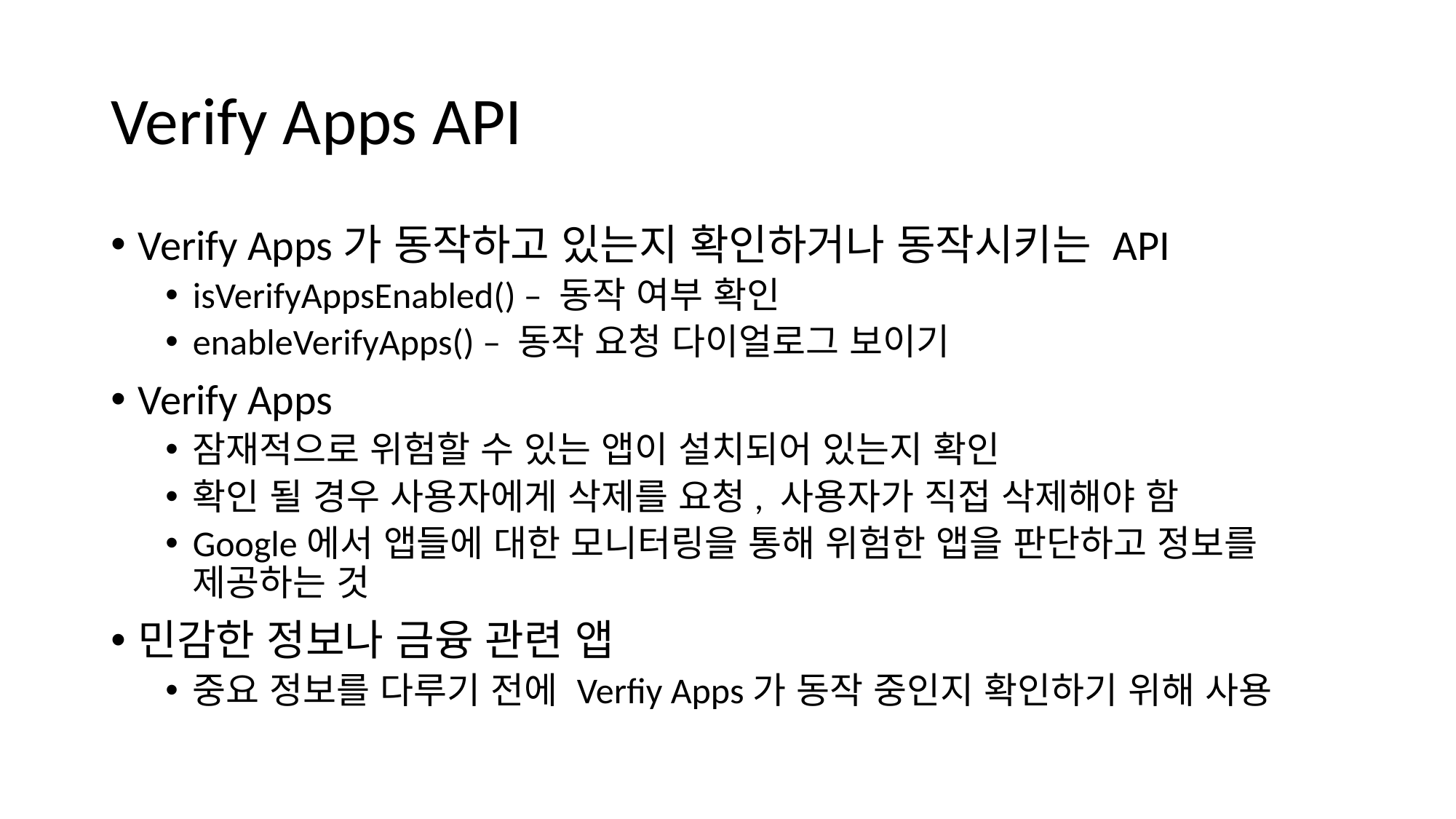

# Verify Apps API
Verify Apps가 동작하고 있는지 확인하거나 동작시키는 API
isVerifyAppsEnabled() – 동작 여부 확인
enableVerifyApps() – 동작 요청 다이얼로그 보이기
Verify Apps
잠재적으로 위험할 수 있는 앱이 설치되어 있는지 확인
확인 될 경우 사용자에게 삭제를 요청, 사용자가 직접 삭제해야 함
Google에서 앱들에 대한 모니터링을 통해 위험한 앱을 판단하고 정보를 제공하는 것
민감한 정보나 금융 관련 앱
중요 정보를 다루기 전에 Verfiy Apps가 동작 중인지 확인하기 위해 사용